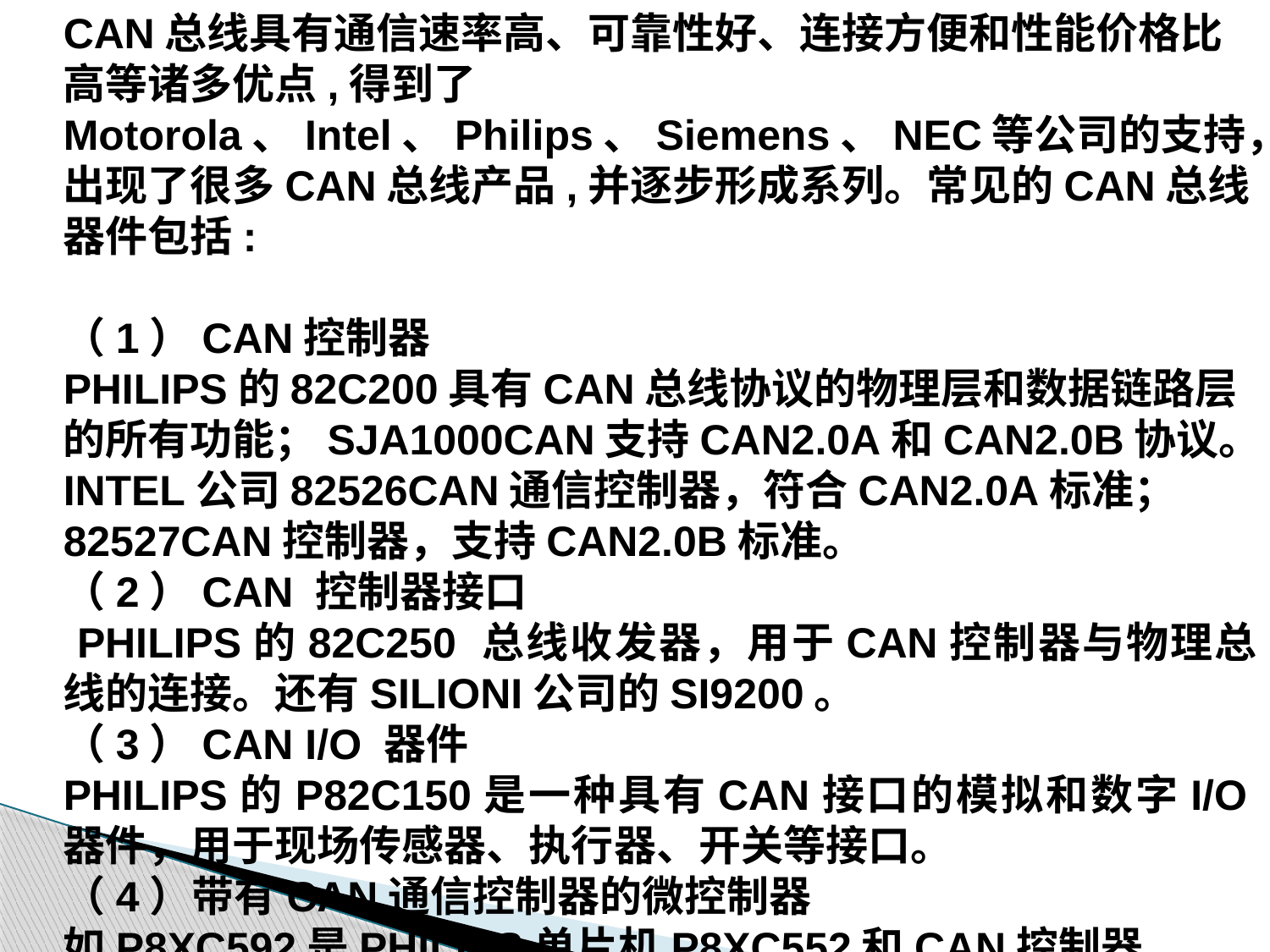

CAN总线具有通信速率高、可靠性好、连接方便和性能价格比高等诸多优点,得到了Motorola、Intel、Philips、Siemens、NEC等公司的支持，出现了很多CAN总线产品,并逐步形成系列。常见的CAN总线器件包括:

	（1）CAN控制器
	PHILIPS的82C200具有CAN总线协议的物理层和数据链路层的所有功能；SJA1000CAN支持CAN2.0A和CAN2.0B协议。INTEL公司82526CAN通信控制器，符合CAN2.0A标准；82527CAN控制器，支持CAN2.0B标准。
	（2）CAN 控制器接口
	 PHILIPS的82C250 总线收发器，用于CAN控制器与物理总线的连接。还有SILIONI公司的SI9200。
	（3）CAN I/O 器件
	PHILIPS的P82C150是一种具有CAN接口的模拟和数字I/O器件，用于现场传感器、执行器、开关等接口。
	（4）带有CAN通信控制器的微控制器
	如P8XC592是PHILIPS单片机P8XC552和CAN控制器82C200的组合。